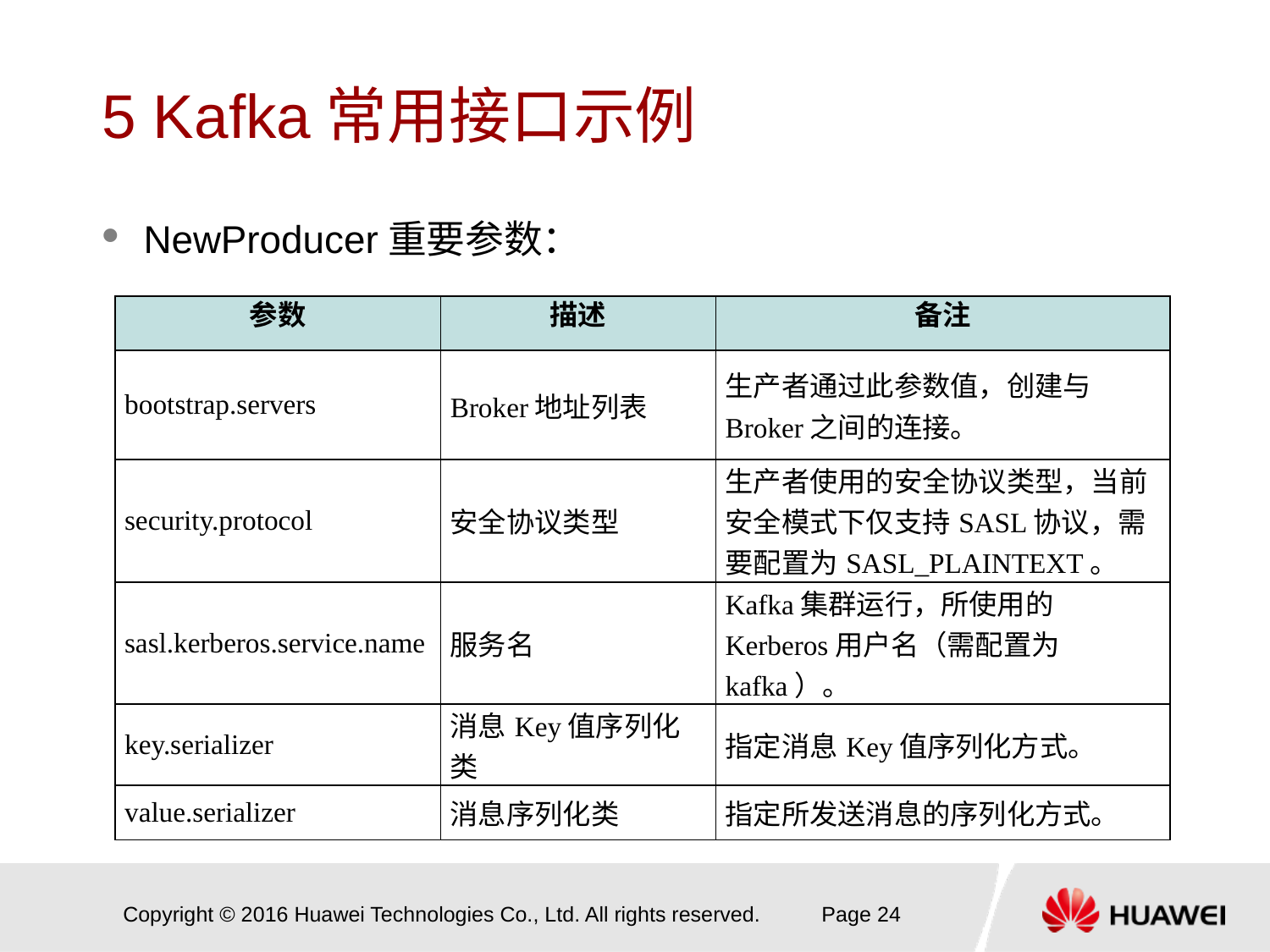

# 5 Kafka常用接口示例
NewProducer重要参数：
| 参数 | 描述 | 备注 |
| --- | --- | --- |
| bootstrap.servers | Broker地址列表 | 生产者通过此参数值，创建与Broker之间的连接。 |
| security.protocol | 安全协议类型 | 生产者使用的安全协议类型，当前安全模式下仅支持SASL协议，需要配置为SASL\_PLAINTEXT。 |
| sasl.kerberos.service.name | 服务名 | Kafka集群运行，所使用的Kerberos用户名（需配置为kafka）。 |
| key.serializer | 消息Key值序列化类 | 指定消息Key值序列化方式。 |
| value.serializer | 消息序列化类 | 指定所发送消息的序列化方式。 |